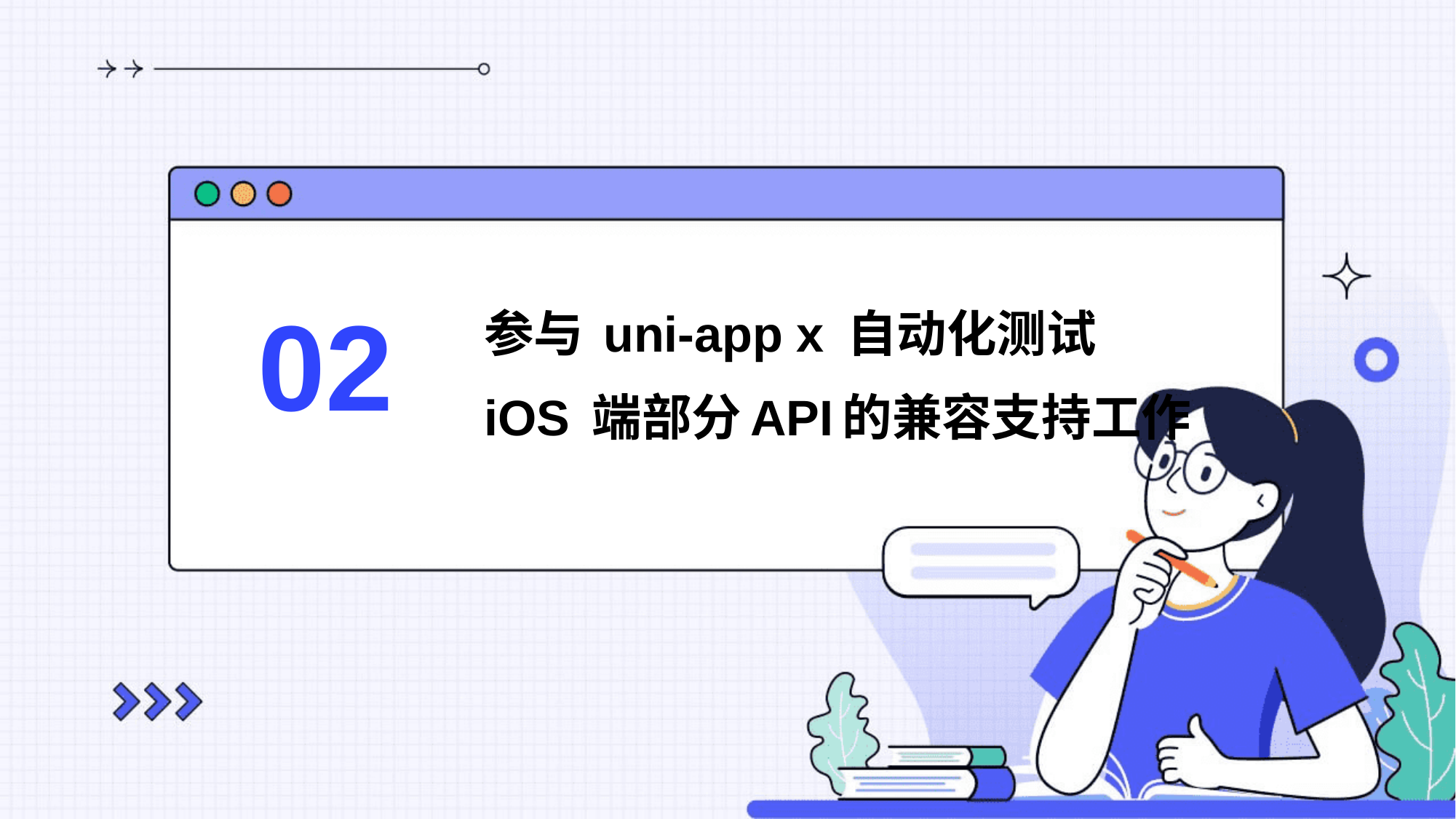

参与 uni-app x 自动化测试 iOS 端部分API的兼容支持工作
02